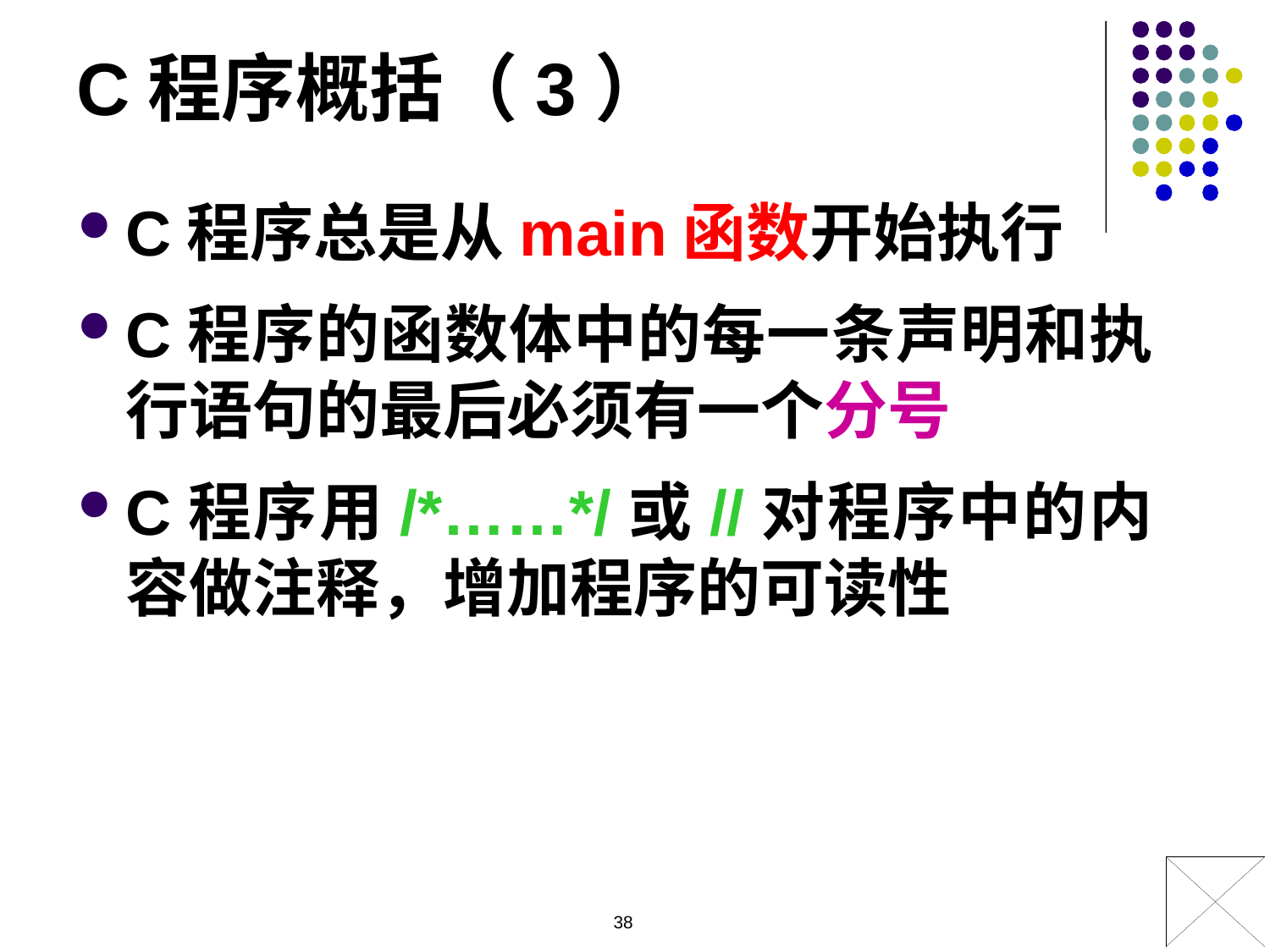

C程序概括（3）
C程序总是从main函数开始执行
C程序的函数体中的每一条声明和执行语句的最后必须有一个分号
C程序用/*……*/或//对程序中的内容做注释，增加程序的可读性
38